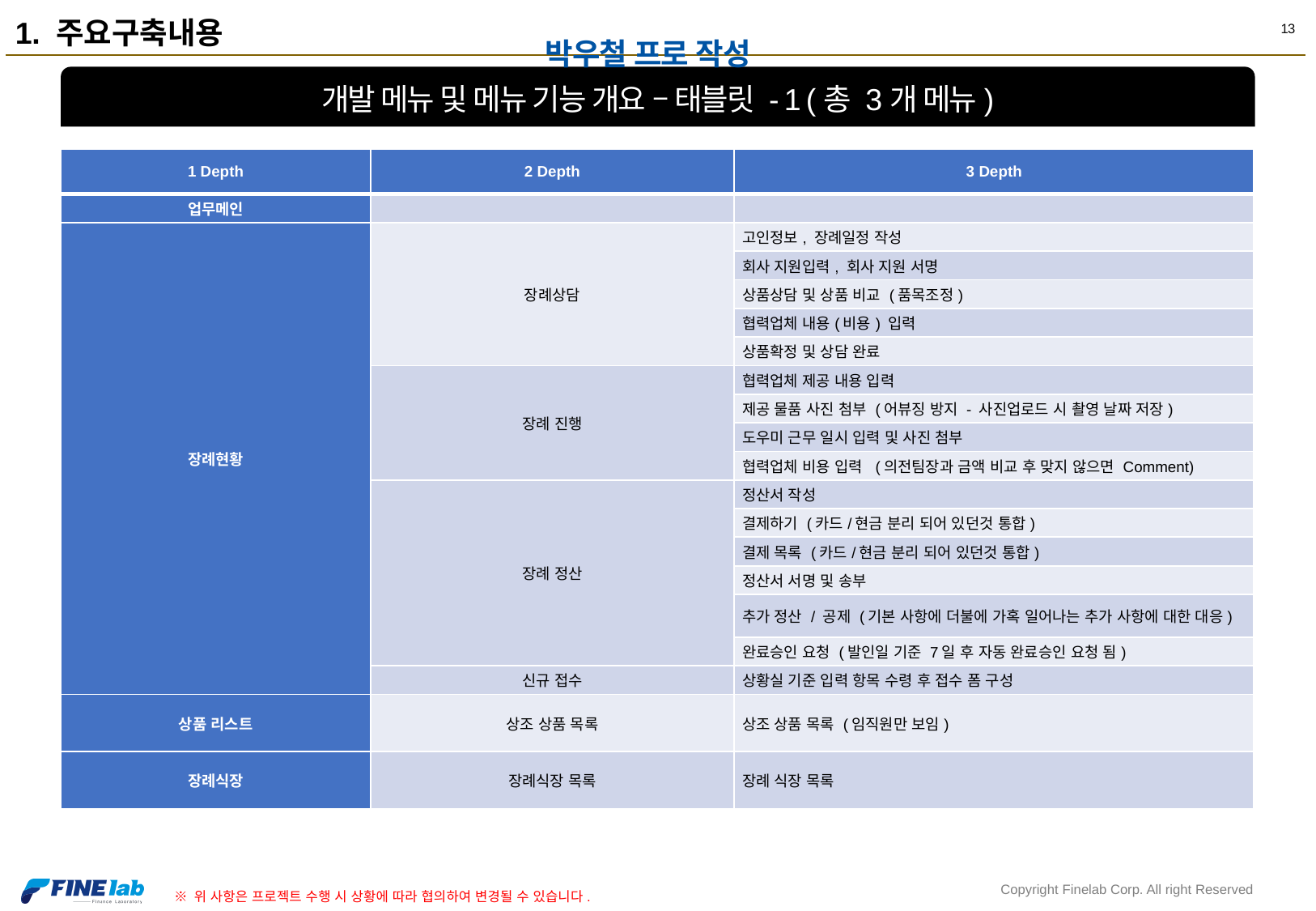

1. 주요구축내용
박우철 프로 작성
개발 메뉴 및 메뉴 기능 개요 – 태블릿 - 1 (총 3개 메뉴)
| 1 Depth | 2 Depth | 3 Depth |
| --- | --- | --- |
| 업무메인 |  |  |
| 장례현황 | 장례상담 | 고인정보, 장례일정 작성 |
|  |  | 회사 지원입력, 회사 지원 서명 |
|  |  | 상품상담 및 상품 비교 (품목조정) |
|  |  | 협력업체 내용(비용) 입력 |
|  |  | 상품확정 및 상담 완료 |
|  | 장례 진행 | 협력업체 제공 내용 입력 |
|  |  | 제공 물품 사진 첨부 (어뷰징 방지 - 사진업로드 시 촬영 날짜 저장) |
|  |  | 도우미 근무 일시 입력 및 사진 첨부 |
|  |  | 협력업체 비용 입력 (의전팀장과 금액 비교 후 맞지 않으면 Comment) |
|  | 장례 정산 | 정산서 작성 |
|  |  | 결제하기 (카드/현금 분리 되어 있던것 통합) |
|  |  | 결제 목록 (카드/현금 분리 되어 있던것 통합) |
|  |  | 정산서 서명 및 송부 |
|  |  | 추가 정산 / 공제 (기본 사항에 더불에 가혹 일어나는 추가 사항에 대한 대응) |
|  |  | 완료승인 요청 (발인일 기준 7일 후 자동 완료승인 요청 됨) |
|  | 신규 접수 | 상황실 기준 입력 항목 수령 후 접수 폼 구성 |
| 상품 리스트 | 상조 상품 목록 | 상조 상품 목록 (임직원만 보임) |
| 장례식장 | 장례식장 목록 | 장례 식장 목록 |
※ 위 사항은 프로젝트 수행 시 상황에 따라 협의하여 변경될 수 있습니다.